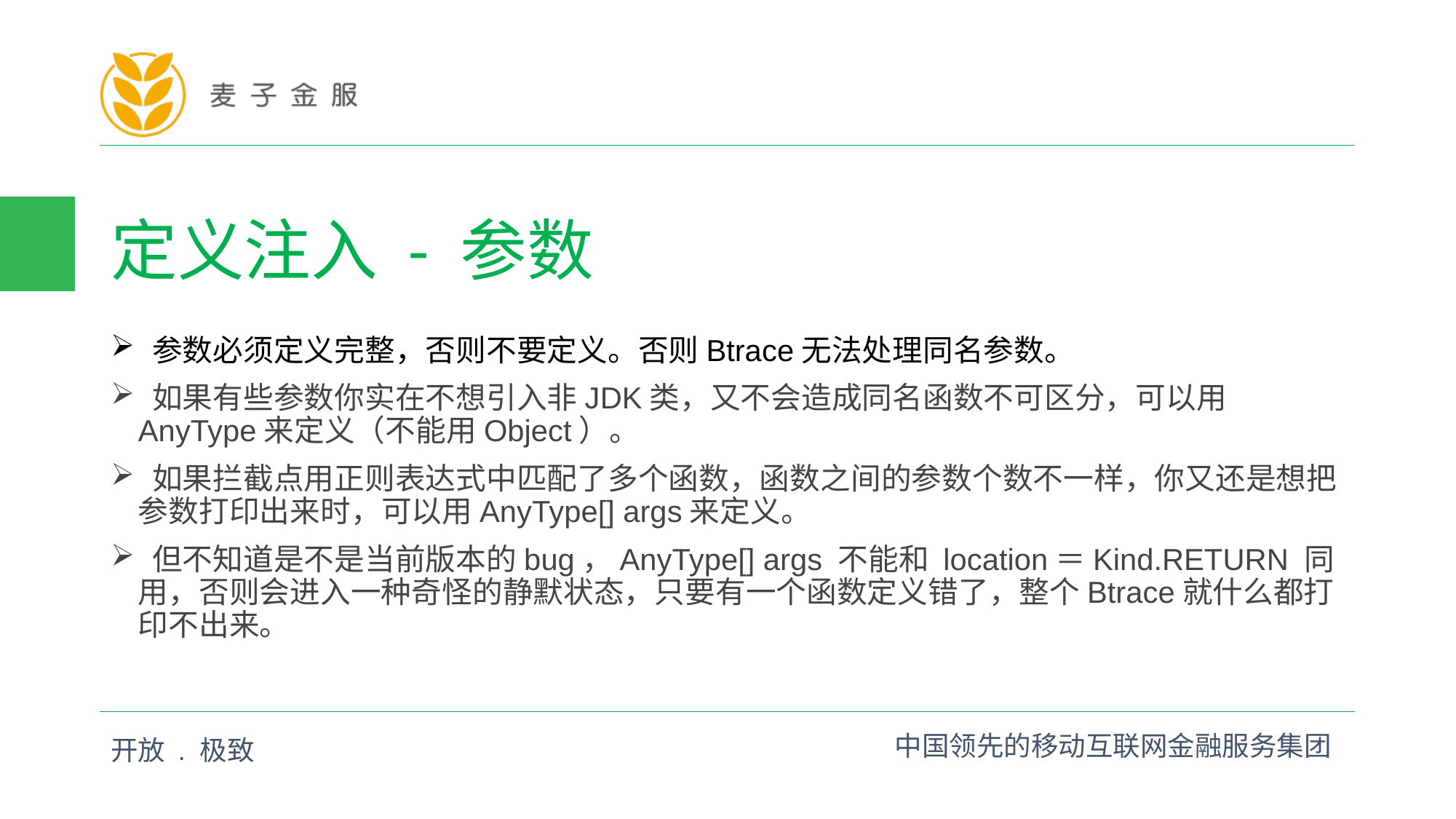

# 定义注入 - 参数

 参数必须定义完整，否则不要定义。否则Btrace无法处理同名参数。
 如果有些参数你实在不想引入非JDK类，又不会造成同名函数不可区分，可以用AnyType来定义（不能用Object）。
 如果拦截点用正则表达式中匹配了多个函数，函数之间的参数个数不一样，你又还是想把参数打印出来时，可以用AnyType[] args来定义。
 但不知道是不是当前版本的bug，AnyType[] args 不能和 location＝Kind.RETURN 同用，否则会进入一种奇怪的静默状态，只要有一个函数定义错了，整个Btrace就什么都打印不出来。